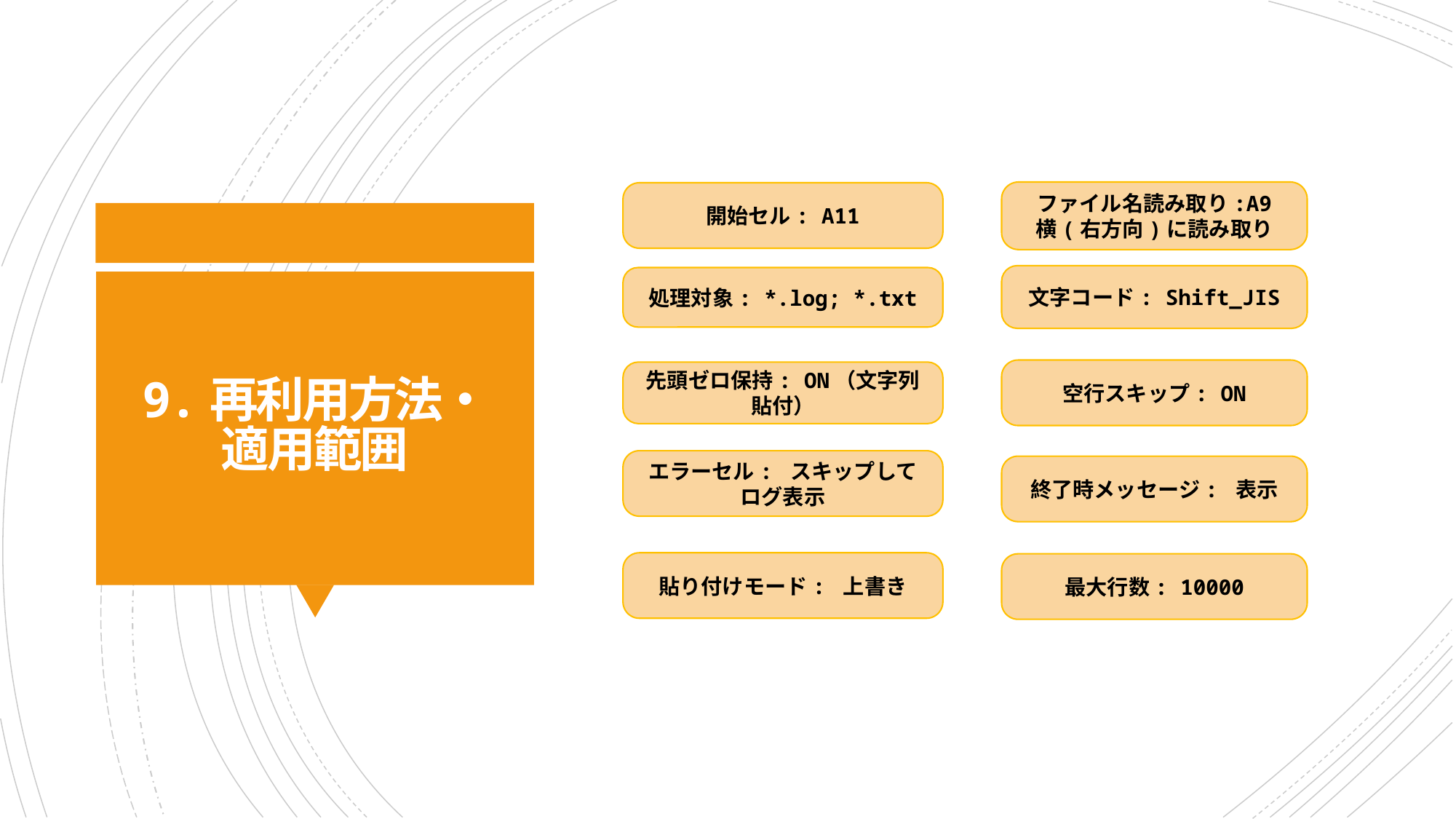

ファイル名読み取り:A9
横(右方向)に読み取り
開始セル: A11
文字コード: Shift_JIS
処理対象: *.log; *.txt
# 9.再利用方法・適用範囲
空行スキップ: ON
先頭ゼロ保持: ON（文字列貼付）
エラーセル: スキップしてログ表示
終了時メッセージ: 表示
貼り付けモード: 上書き
最大行数: 10000